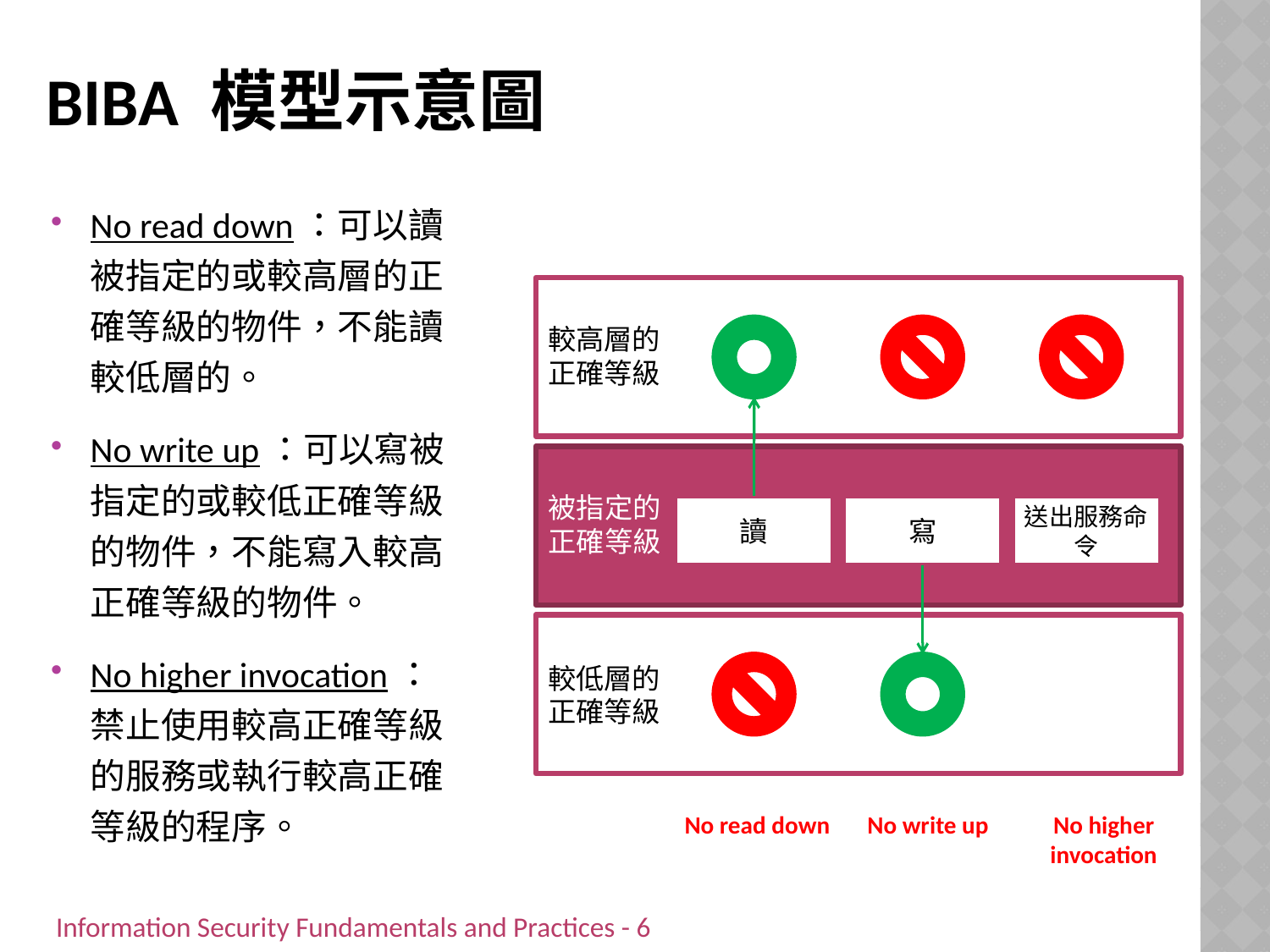

# Biba 模型示意圖
No read down：可以讀被指定的或較高層的正確等級的物件，不能讀較低層的。
No write up：可以寫被指定的或較低正確等級的物件，不能寫入較高正確等級的物件。
No higher invocation：禁止使用較高正確等級的服務或執行較高正確等級的程序。

較高層的
正確等級

被指定的
正確等級
讀
寫
送出服務命令

較低層的
正確等級

No read down
No write up
No higher
invocation